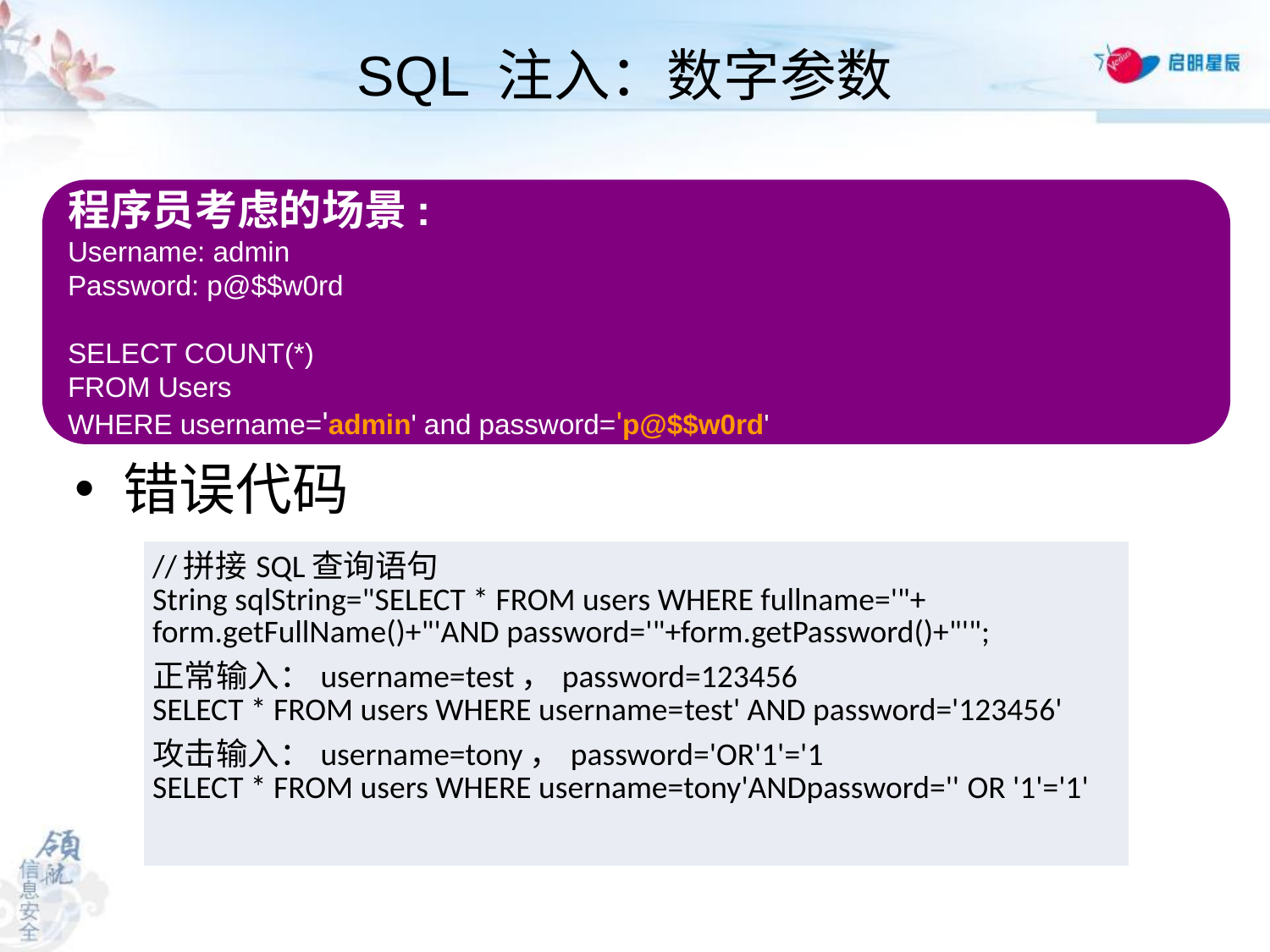

# SQL 注入：数字参数
程序员考虑的场景:
Username: admin
Password: p@$$w0rd

SELECT COUNT(*)
FROM Users
WHERE username='admin' and password='p@$$w0rd'
管理员
错误代码

| //拼接SQL查询语句 String sqlString="SELECT \* FROM users WHERE fullname='"+ form.getFullName()+"'AND password='"+form.getPassword()+"'"; 正常输入：username=test，password=123456 SELECT \* FROM users WHERE username=test' AND password='123456' 攻击输入：username=tony，password='OR'1'='1 SELECT \* FROM users WHERE username=tony'ANDpassword='' OR '1'='1' |
| --- |
/login.asp